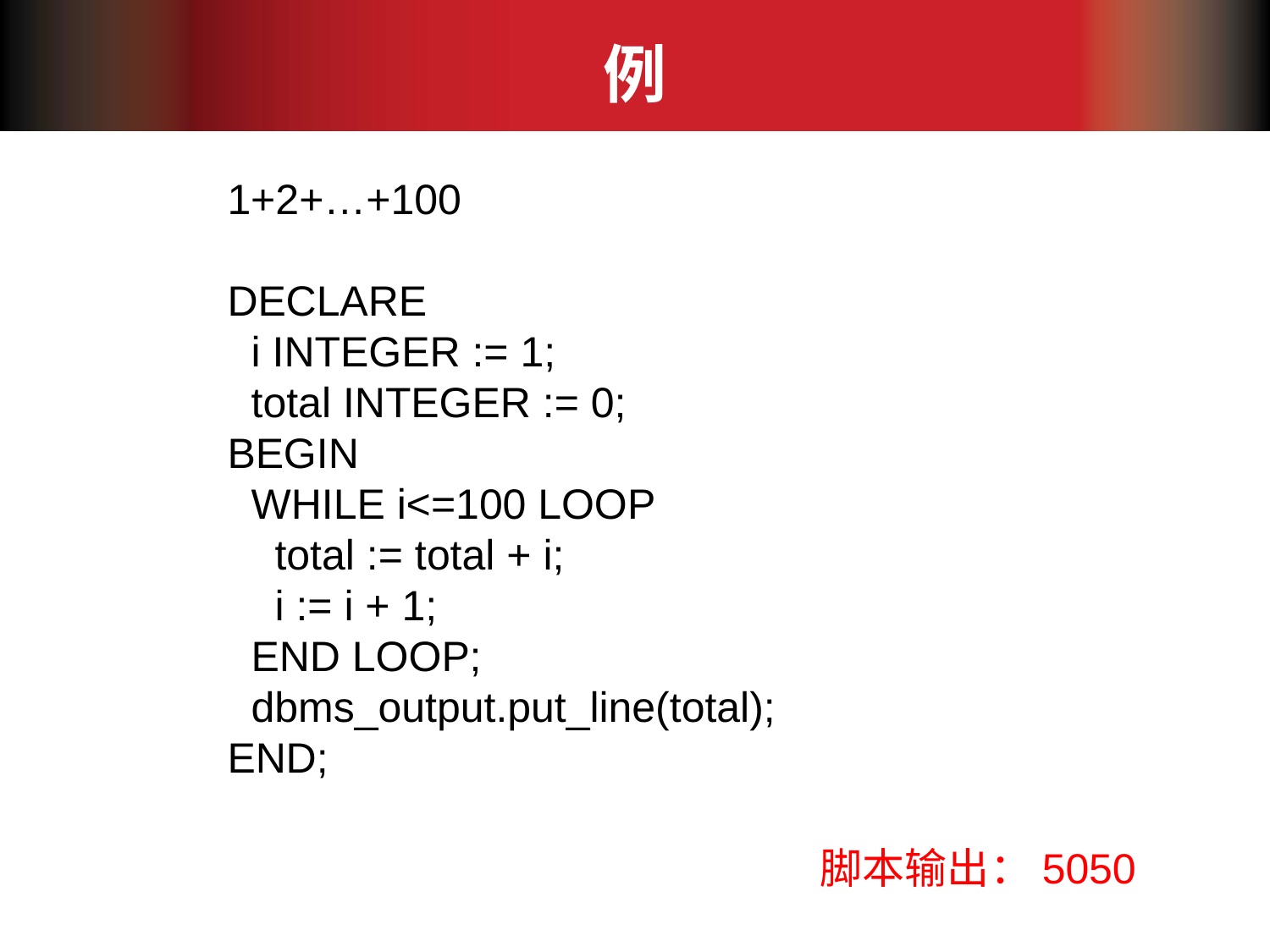

# 例
1+2+…+100

DECLARE
  i INTEGER := 1;
  total INTEGER := 0;
BEGIN
  WHILE i<=100 LOOP
    total := total + i;
    i := i + 1;
  END LOOP;
  dbms_output.put_line(total);
END;
脚本输出：5050